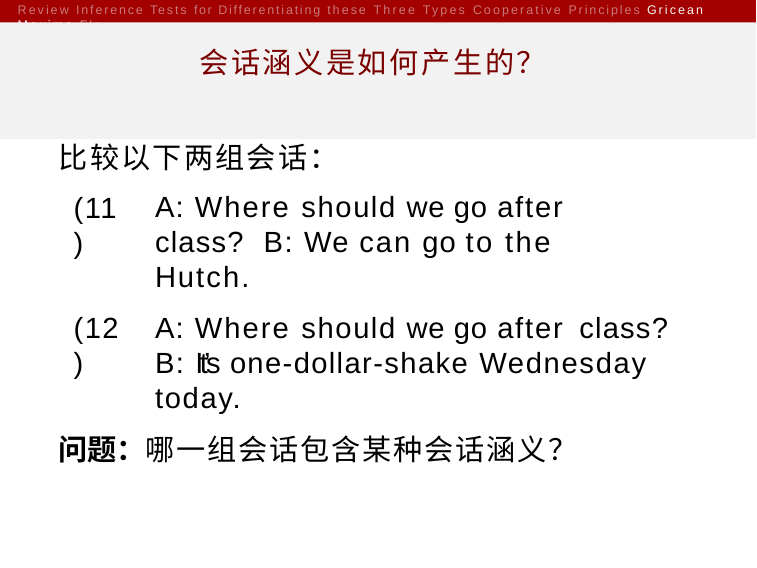

Review Inference Tests for Differentiating these Three Types Cooperative Principles Gricean Maxims Flo
# 会话涵义是如何产生的？
比较以下两组会话：
(11)
A: Where should we go after class?  B: We can go to the Hutch.
(12)
A: Where should we go after class?
B: It’s  one-dollar-shake Wednesday today.
问题：哪一组会话包含某种会话涵义？